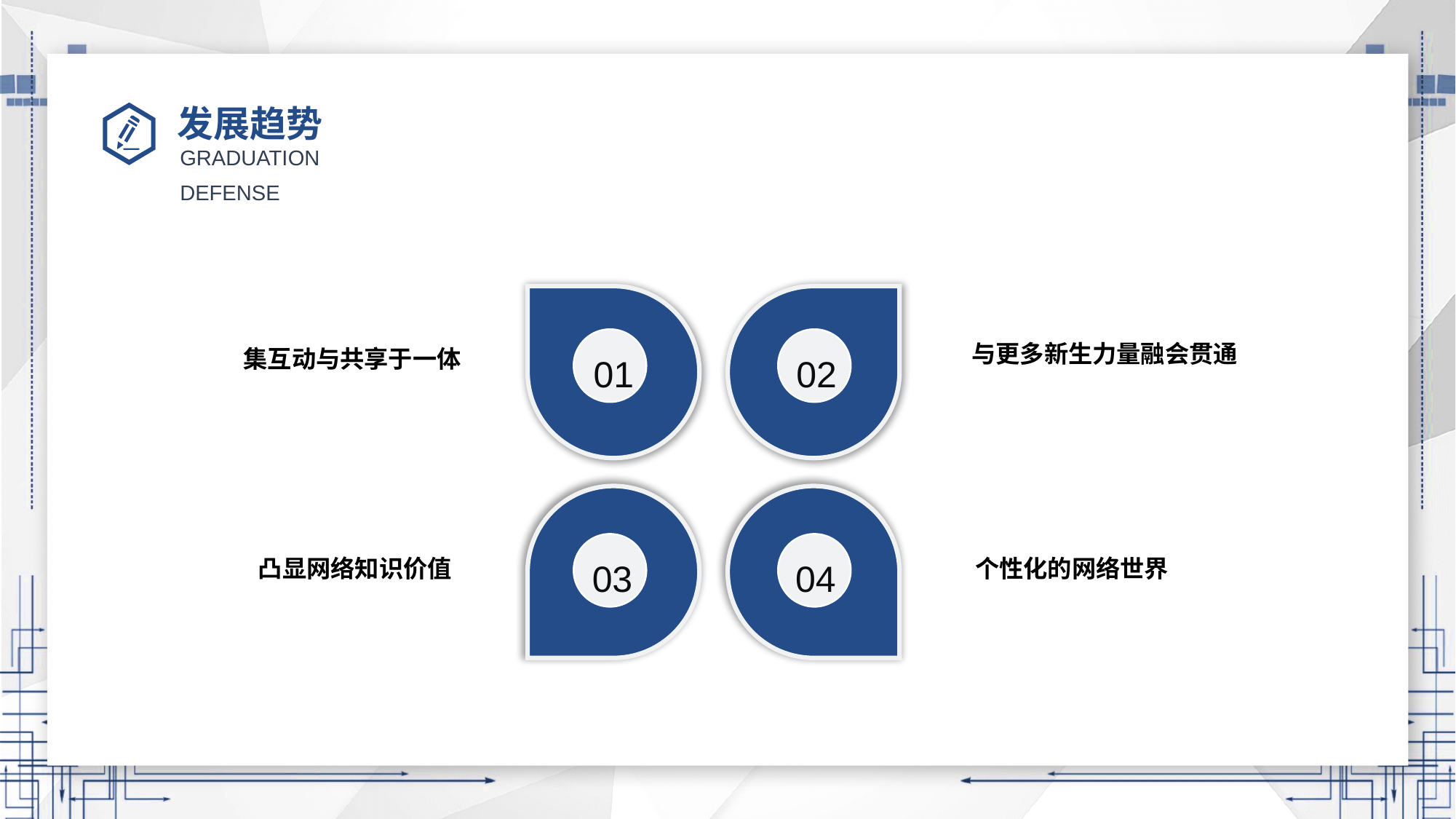

# 发展趋势

01

02
与更多新生力量融会贯通
集互动与共享于一体

03

04
凸显网络知识价值
个性化的网络世界